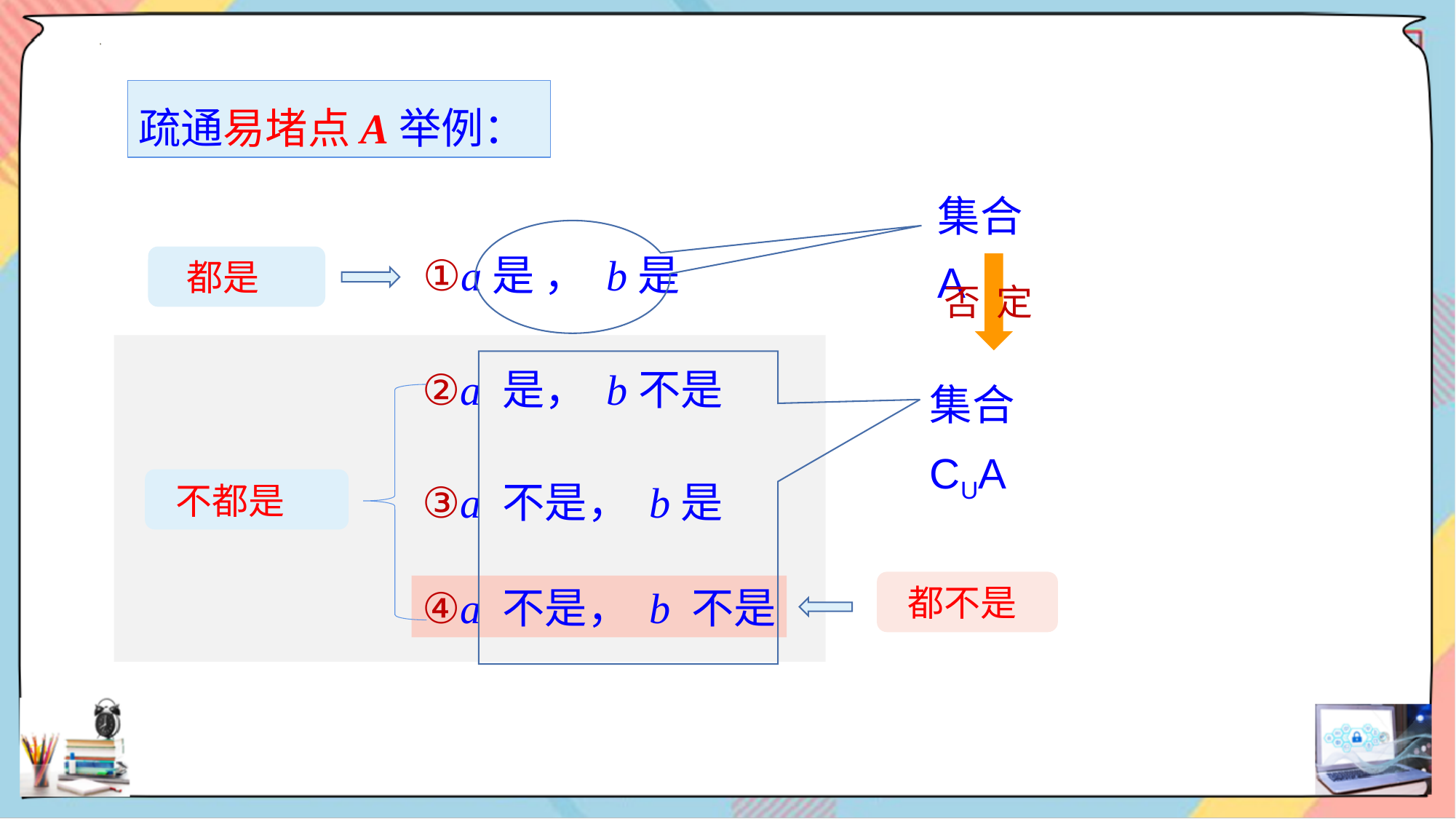

疏通易堵点A举例：
集合A

①a是 ， b是
  都是

否  定

②a 是， b不是
集合CUA

 不都是
③a 不是， b是
 都不是
④a 不是， b 不是